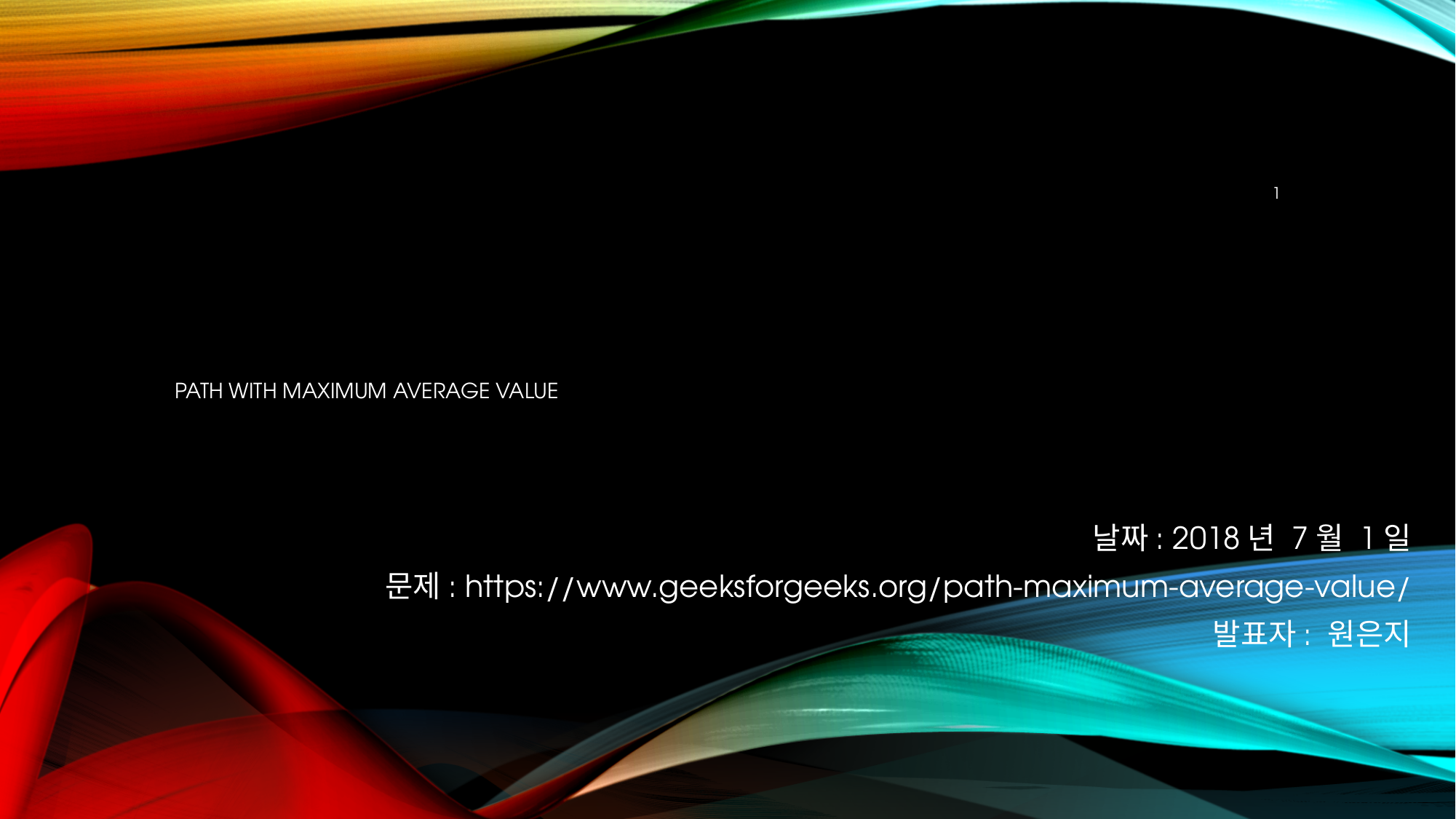

1
# Path with maximum average value
날짜: 2018년 7월 1일
문제: https://www.geeksforgeeks.org/path-maximum-average-value/
발표자: 원은지